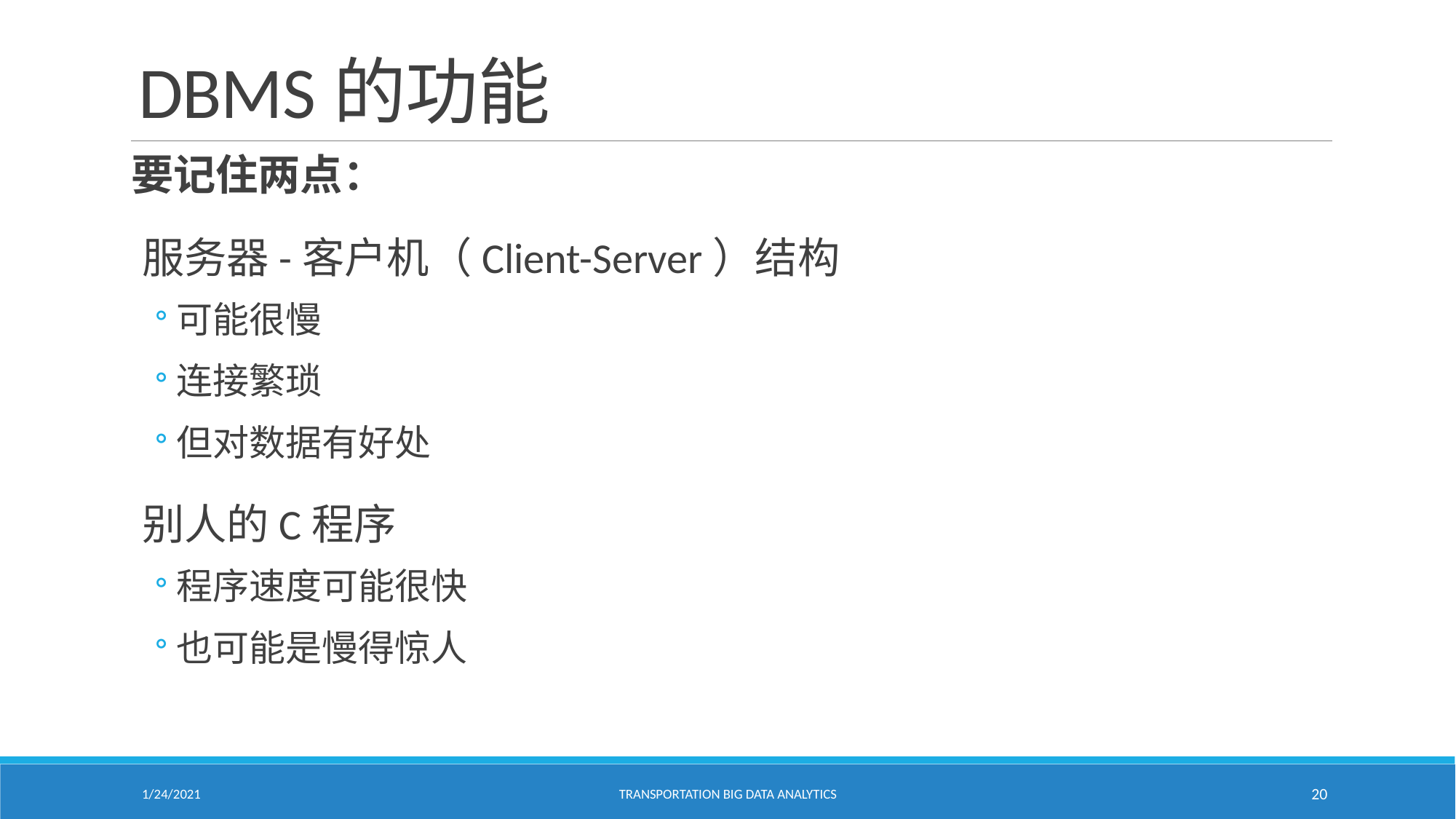

# DBMS的功能
要记住两点：
服务器-客户机（Client-Server）结构
可能很慢
连接繁琐
但对数据有好处
别人的C程序
程序速度可能很快
也可能是慢得惊人
1/24/2021
Transportation Big Data Analytics
20